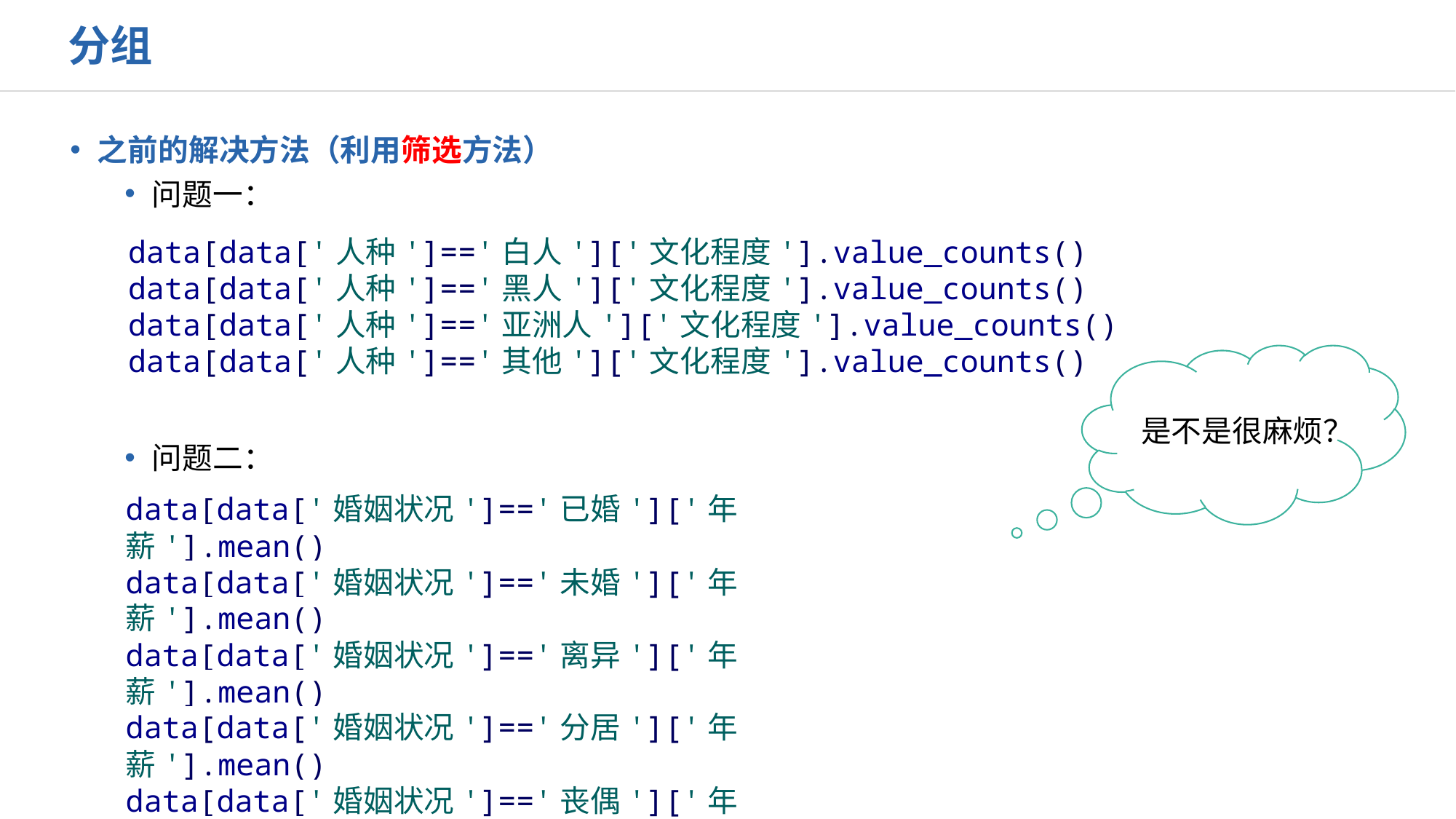

分组
之前的解决方法（利用筛选方法）
问题一：

问题二：

data[data['人种']=='白人']['文化程度'].value_counts()
data[data['人种']=='黑人']['文化程度'].value_counts()
data[data['人种']=='亚洲人']['文化程度'].value_counts()
data[data['人种']=='其他']['文化程度'].value_counts()
是不是很麻烦？
data[data['婚姻状况']=='已婚']['年薪'].mean()
data[data['婚姻状况']=='未婚']['年薪'].mean()
data[data['婚姻状况']=='离异']['年薪'].mean()
data[data['婚姻状况']=='分居']['年薪'].mean()
data[data['婚姻状况']=='丧偶']['年薪'].mean()